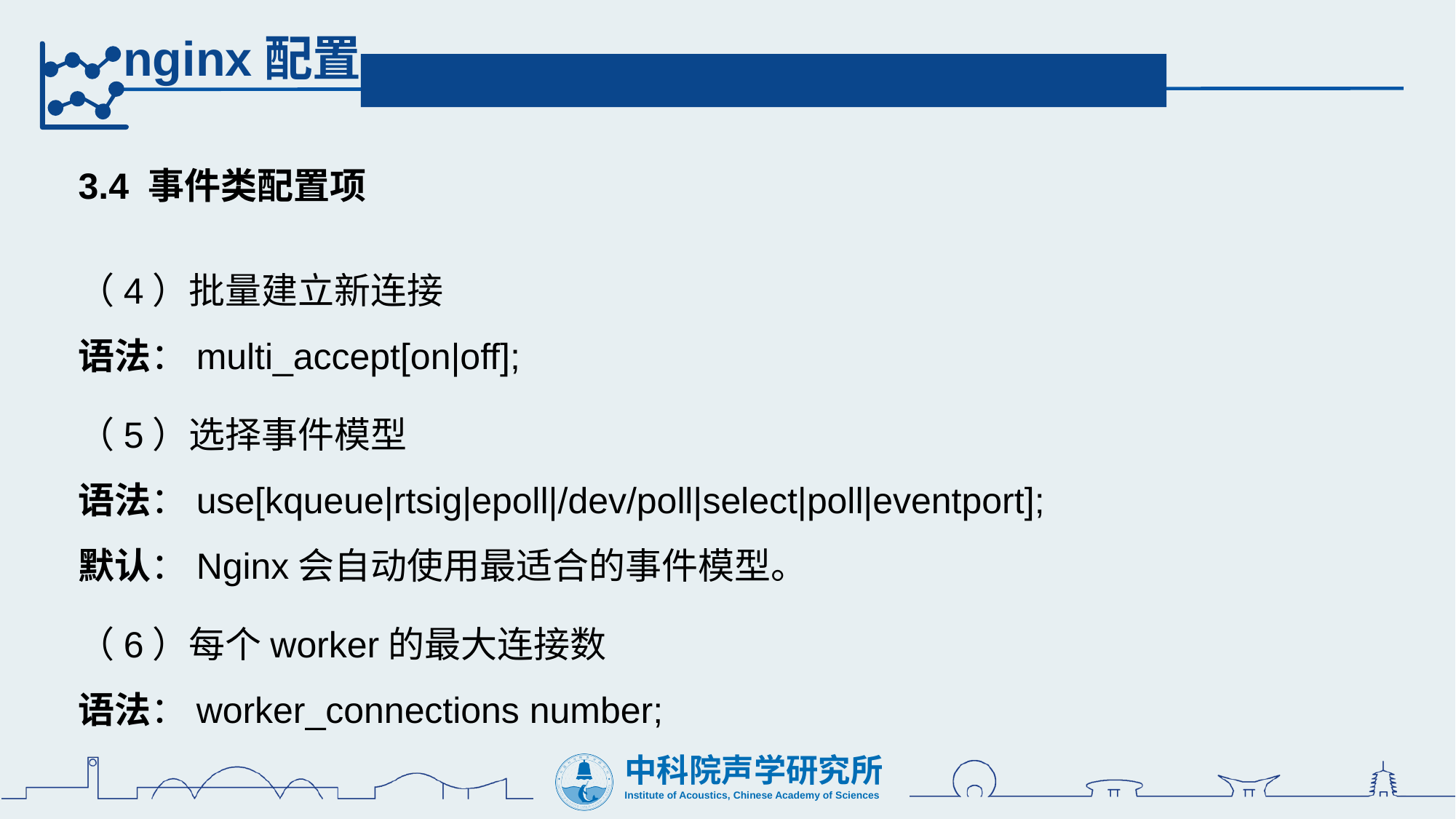

nginx配置

3.4 事件类配置项
（4）批量建立新连接
语法：multi_accept[on|off];
（5）选择事件模型
语法：use[kqueue|rtsig|epoll|/dev/poll|select|poll|eventport];
默认：Nginx会自动使用最适合的事件模型。
（6）每个worker的最大连接数
语法：worker_connections number;